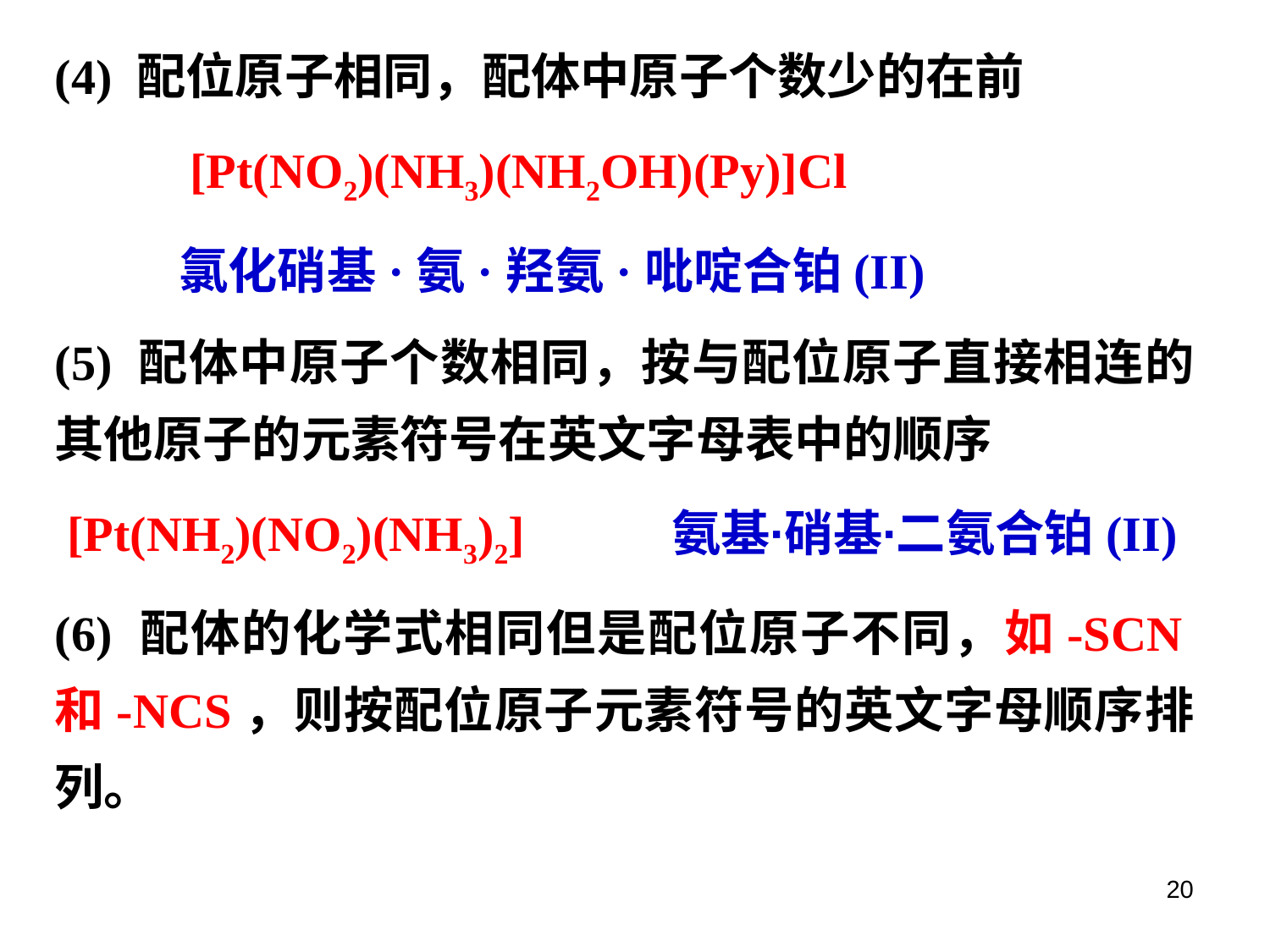

(4) 配位原子相同，配体中原子个数少的在前
           [Pt(NO2)(NH3)(NH2OH)(Py)]Cl
          氯化硝基·氨·羟氨·吡啶合铂(II)
(5) 配体中原子个数相同，按与配位原子直接相连的其他原子的元素符号在英文字母表中的顺序
 [Pt(NH2)(NO2)(NH3)2]           氨基∙硝基∙二氨合铂(II)
(6) 配体的化学式相同但是配位原子不同，如-SCN和-NCS，则按配位原子元素符号的英文字母顺序排列。

20